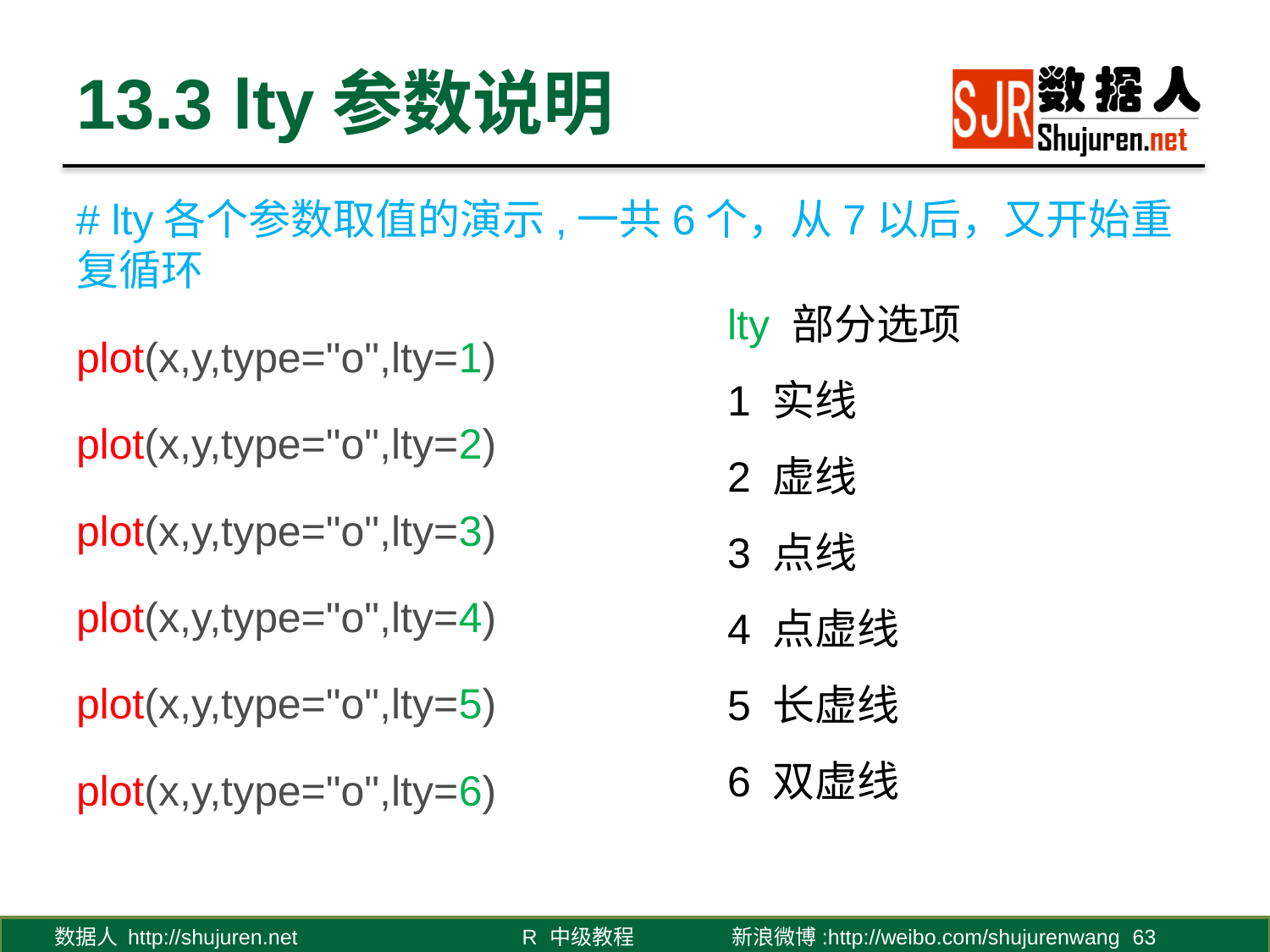

# 13.3 lty参数说明
# lty各个参数取值的演示,一共6个，从7以后，又开始重复循环
plot(x,y,type="o",lty=1)
plot(x,y,type="o",lty=2)
plot(x,y,type="o",lty=3)
plot(x,y,type="o",lty=4)
plot(x,y,type="o",lty=5)
plot(x,y,type="o",lty=6)

lty 部分选项
1 实线
2 虚线
3 点线
4 点虚线
5 长虚线
6 双虚线